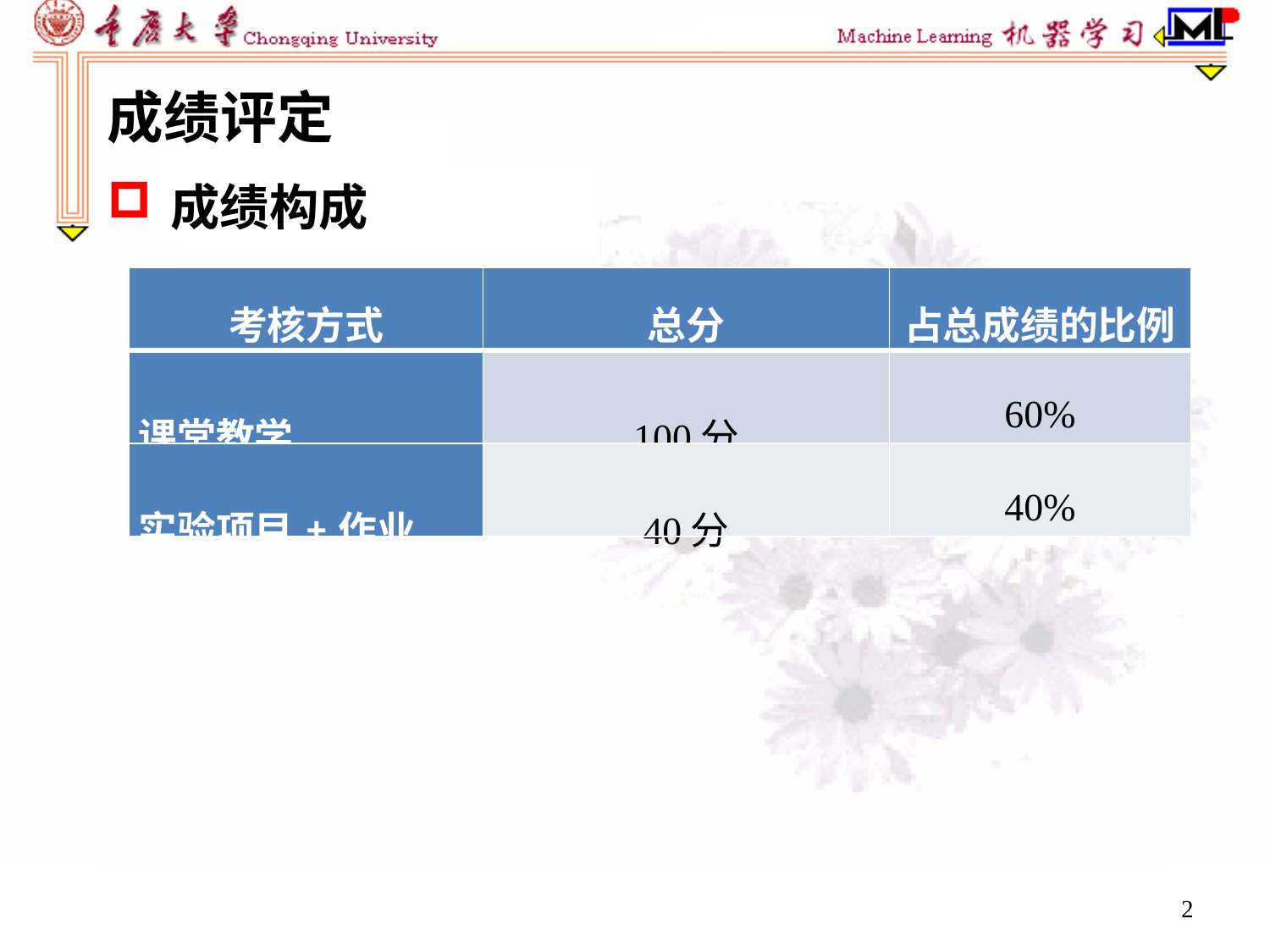

成绩评定
成绩构成

| 考核方式 | 总分 | 占总成绩的比例 |
| --- | --- | --- |
| 课堂教学 | 100分 | 60% |
| 实验项目+作业 | 40分 | 40% |
2